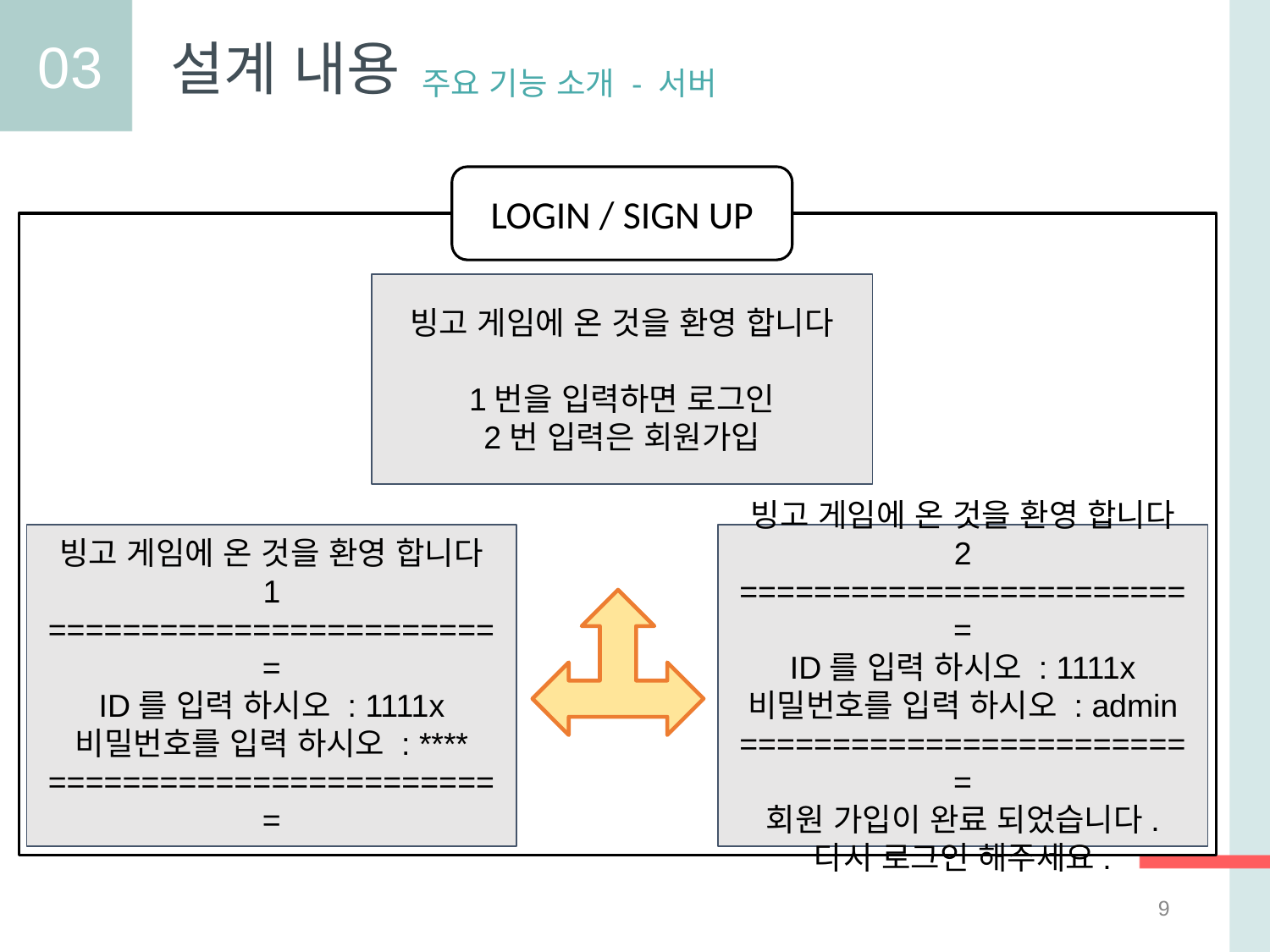

03
설계 내용
주요 기능 소개 - 서버
LOGIN / SIGN UP

빙고 게임에 온 것을 환영 합니다

1번을 입력하면 로그인
2번 입력은 회원가입
빙고 게임에 온 것을 환영 합니다
1
=========================
ID를 입력 하시오 : 1111x
비밀번호를 입력 하시오 : ****
=========================
빙고 게임에 온 것을 환영 합니다
2
=========================
ID를 입력 하시오 : 1111x
비밀번호를 입력 하시오 : admin
=========================
회원 가입이 완료 되었습니다.
다시 로그인 해주세요.

9